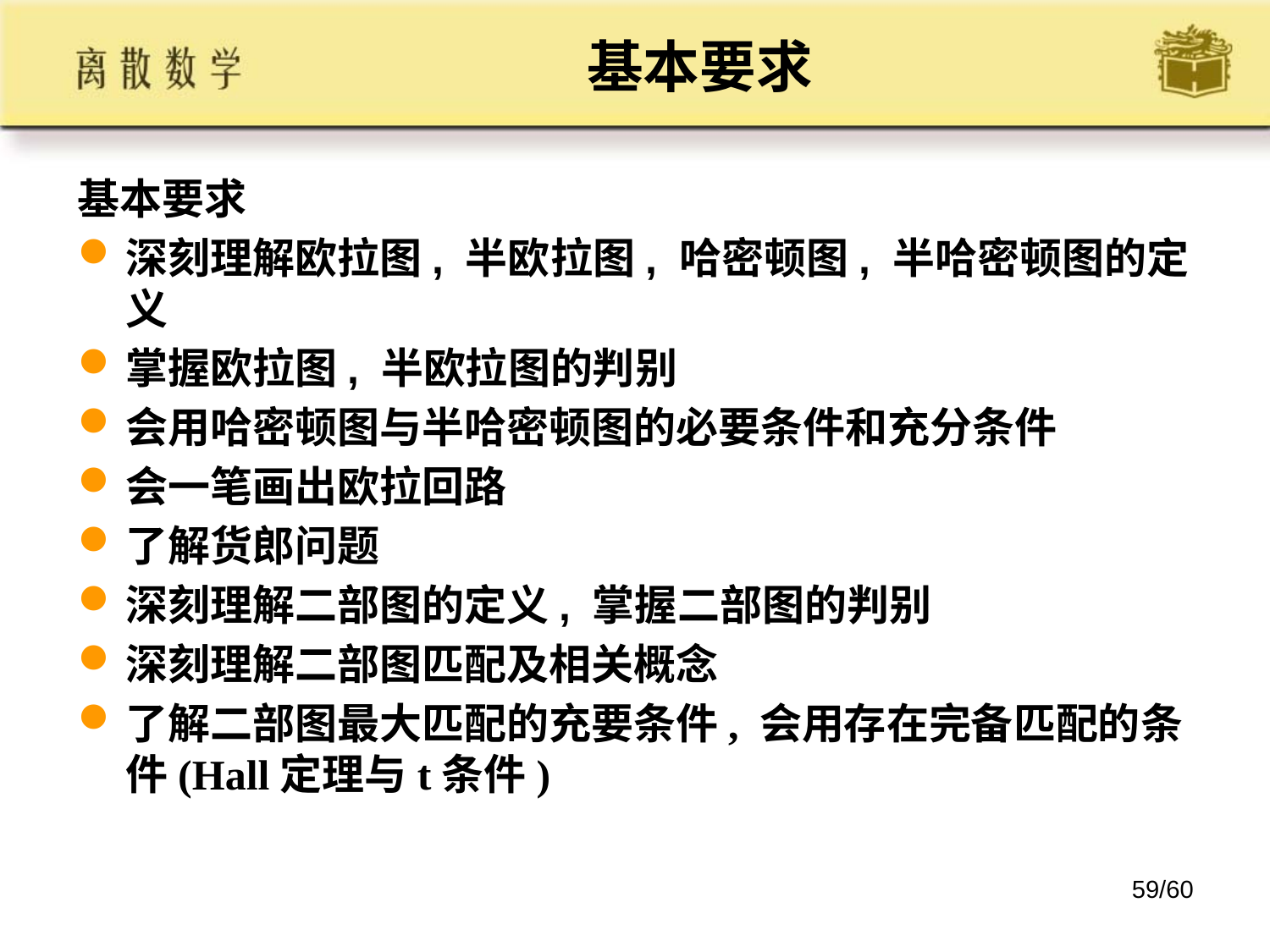

# 基本要求
基本要求
深刻理解欧拉图, 半欧拉图, 哈密顿图, 半哈密顿图的定义
掌握欧拉图, 半欧拉图的判别
会用哈密顿图与半哈密顿图的必要条件和充分条件
会一笔画出欧拉回路
了解货郎问题
深刻理解二部图的定义, 掌握二部图的判别
深刻理解二部图匹配及相关概念
了解二部图最大匹配的充要条件, 会用存在完备匹配的条件(Hall定理与t条件)
59/60